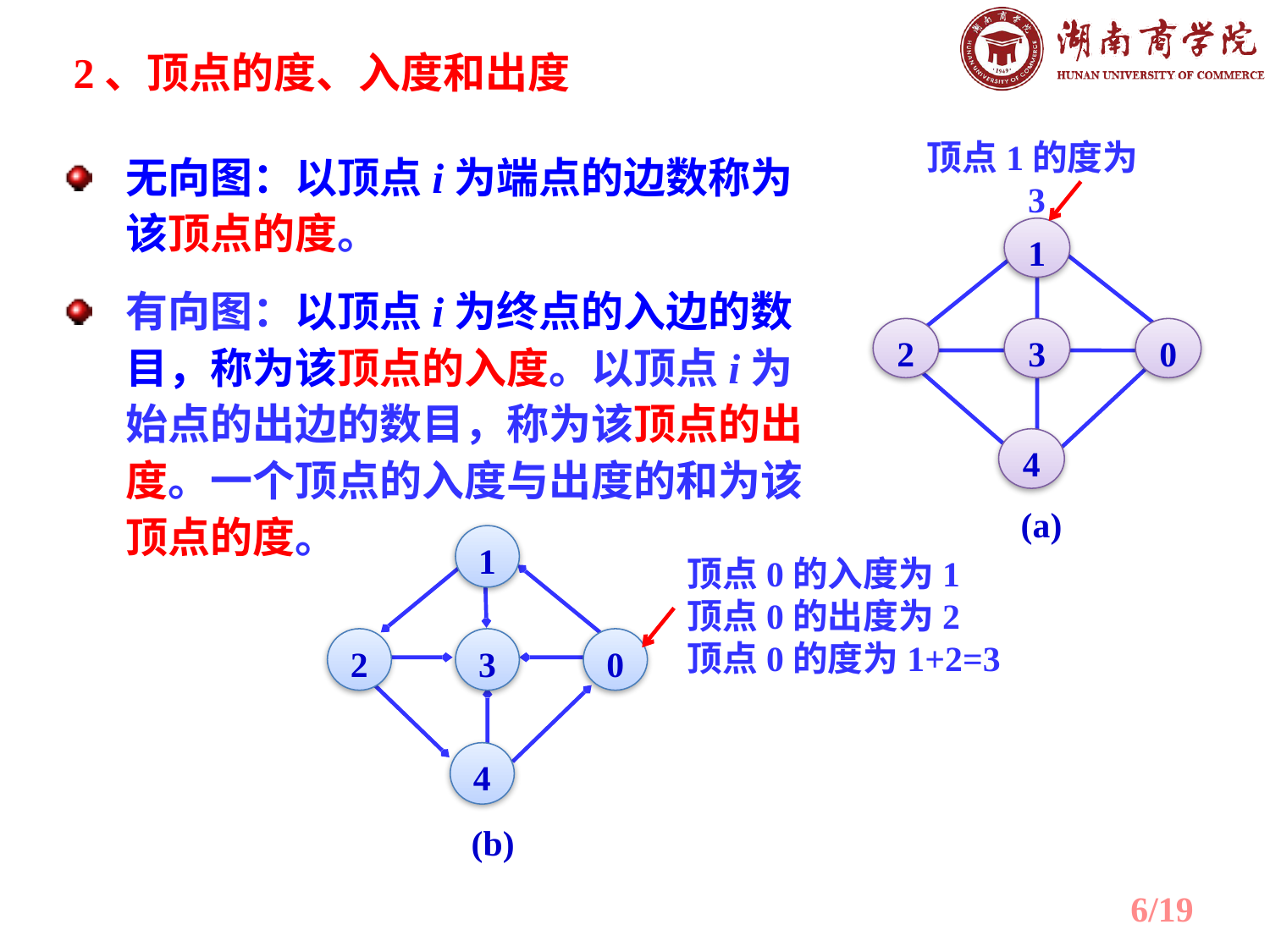

2、顶点的度、入度和出度
顶点1的度为3
无向图：以顶点i为端点的边数称为该顶点的度。
有向图：以顶点i为终点的入边的数目，称为该顶点的入度。以顶点i为始点的出边的数目，称为该顶点的出度。一个顶点的入度与出度的和为该顶点的度。
1

2
3
0

4
(a)
1

2
3
0

4
(b)
顶点0的入度为1
顶点0的出度为2
顶点0的度为1+2=3
6/19